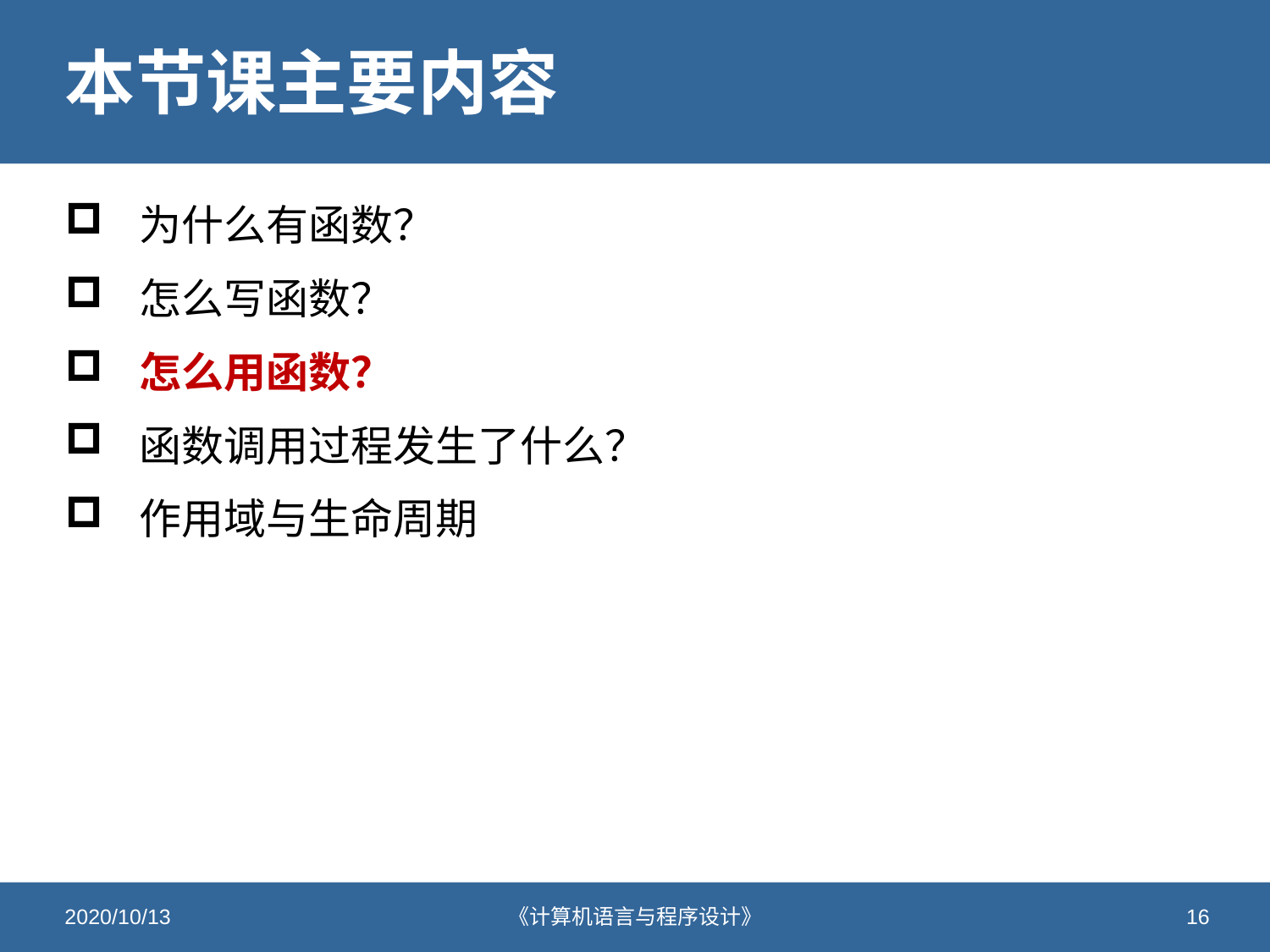

# 本节课主要内容
为什么有函数？
怎么写函数？
怎么用函数？
函数调用过程发生了什么？
作用域与生命周期
2020/10/13
《计算机语言与程序设计》
16